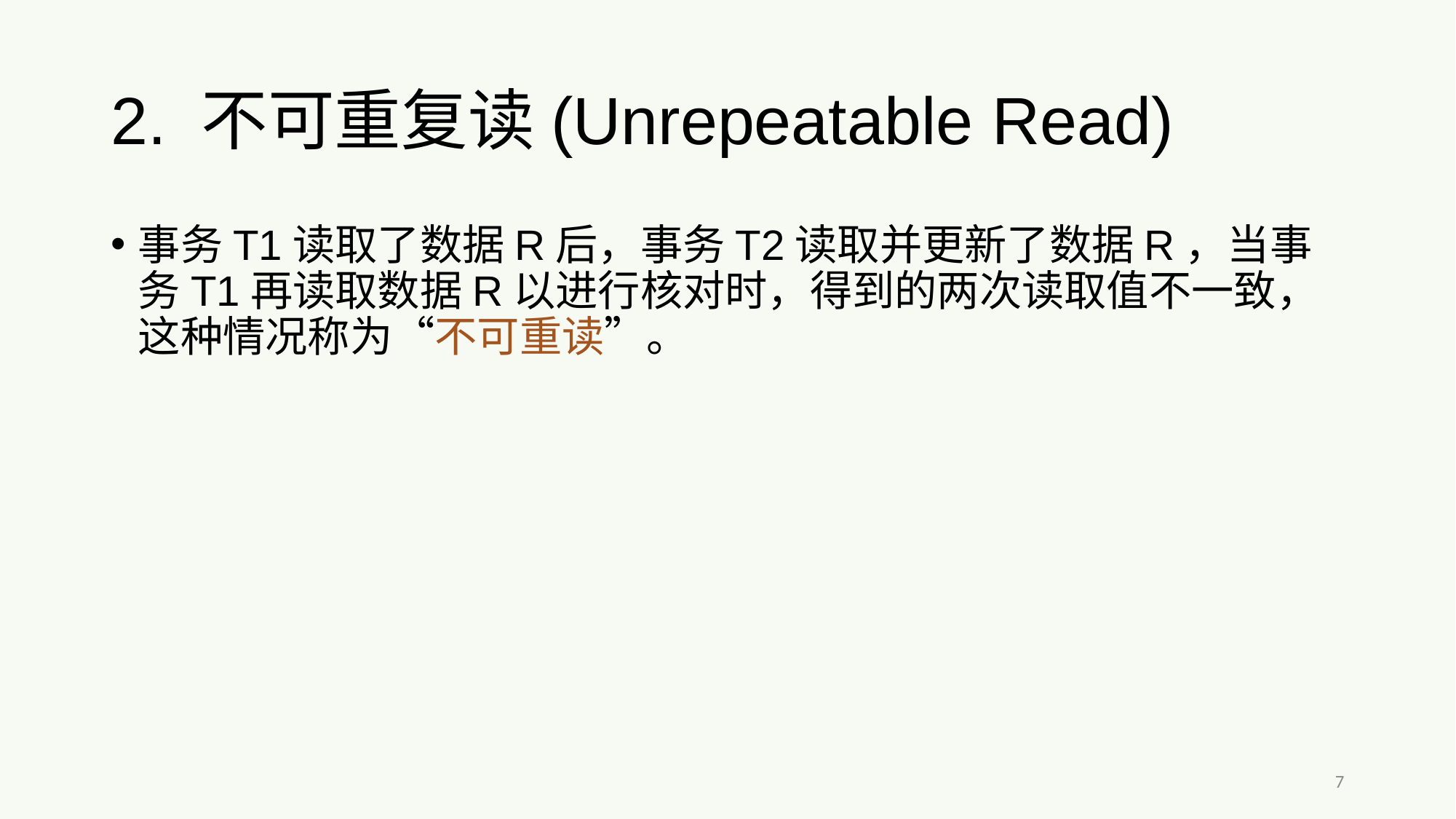

# 2. 不可重复读(Unrepeatable Read)
事务T1读取了数据R后，事务T2读取并更新了数据R，当事务T1再读取数据R以进行核对时，得到的两次读取值不一致，这种情况称为“不可重读”。

7